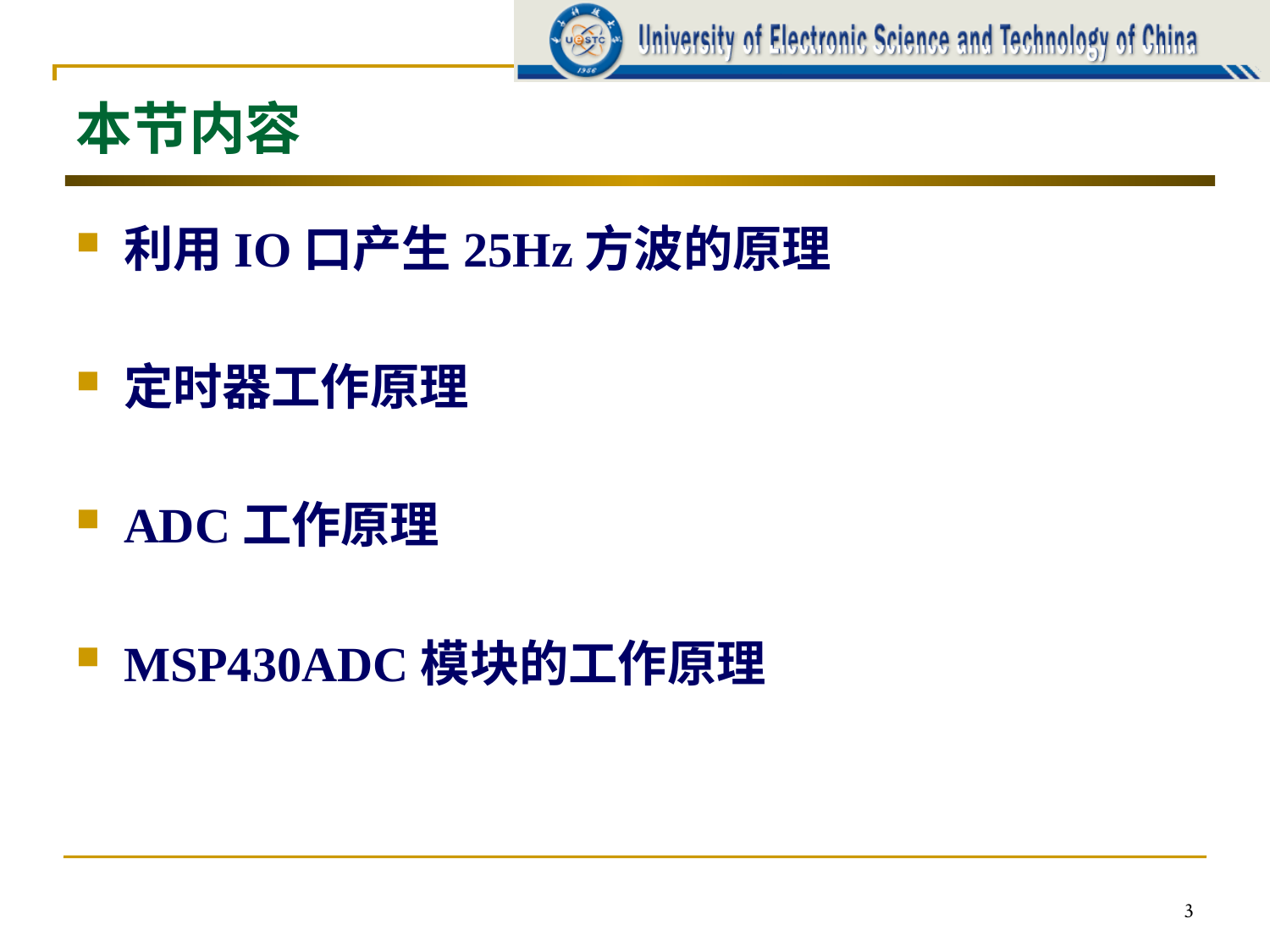

# 本节内容
利用IO口产生25Hz方波的原理

定时器工作原理

ADC工作原理

MSP430ADC模块的工作原理

3